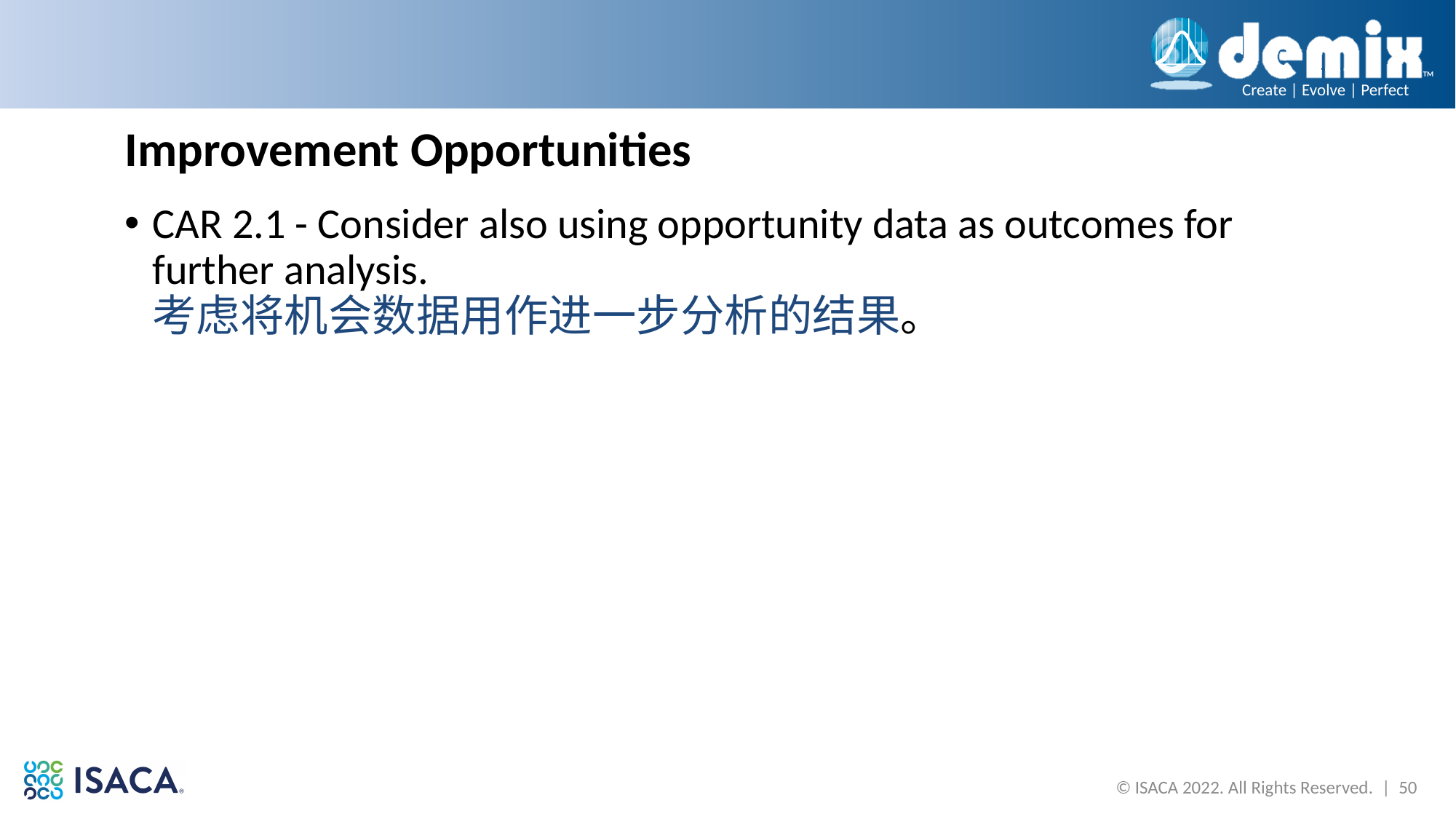

# Improvement Opportunities
CAR 2.1 - Consider also using opportunity data as outcomes for further analysis.
考虑将机会数据用作进一步分析的结果。